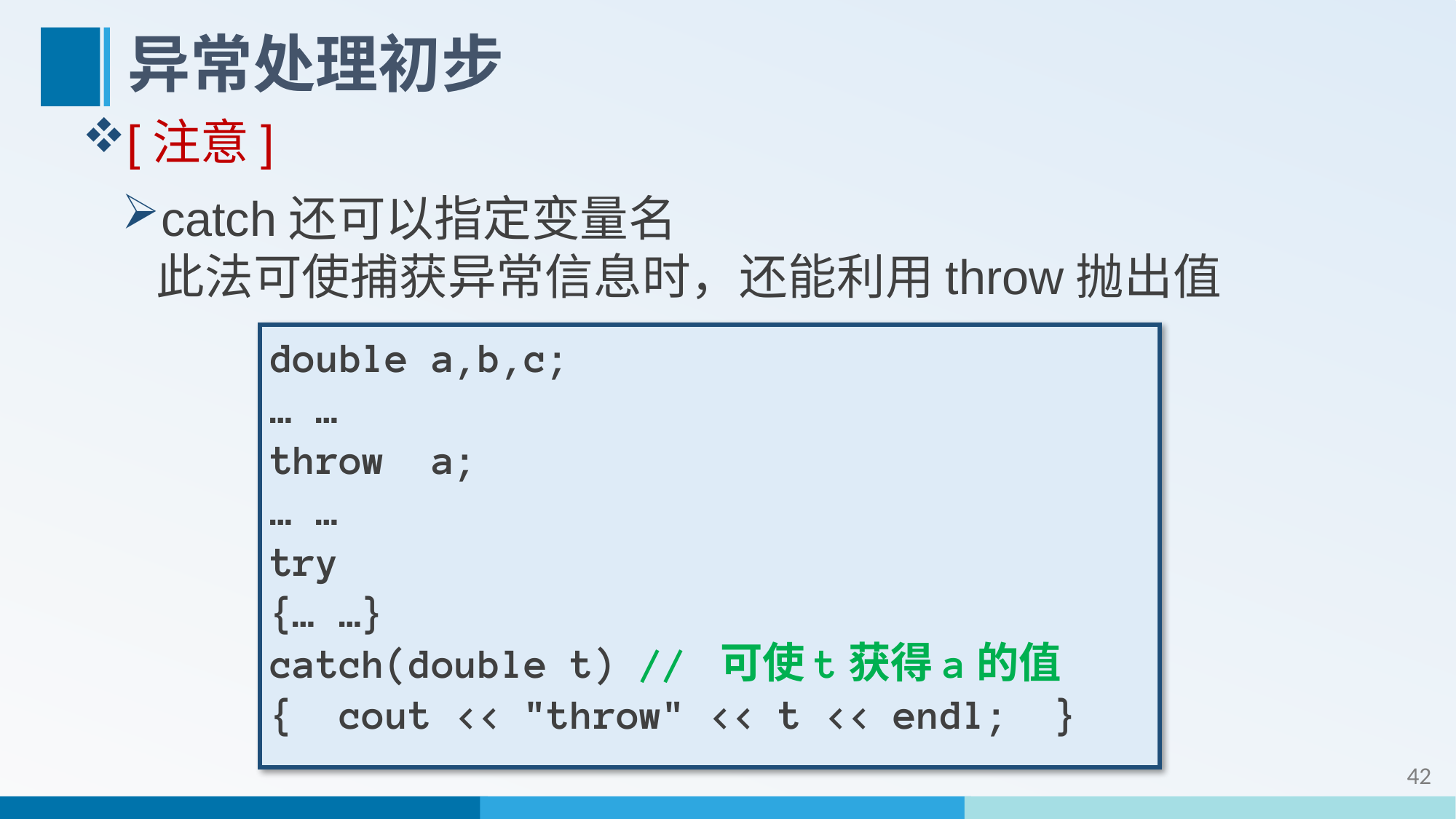

# 异常处理初步
[注意]
catch还可以指定变量名
此法可使捕获异常信息时，还能利用throw抛出值
double a,b,c;
… …
throw  a;
… …
try
{… …}
catch(double t) // 可使t获得a的值
{  cout << "throw" << t << endl;  }